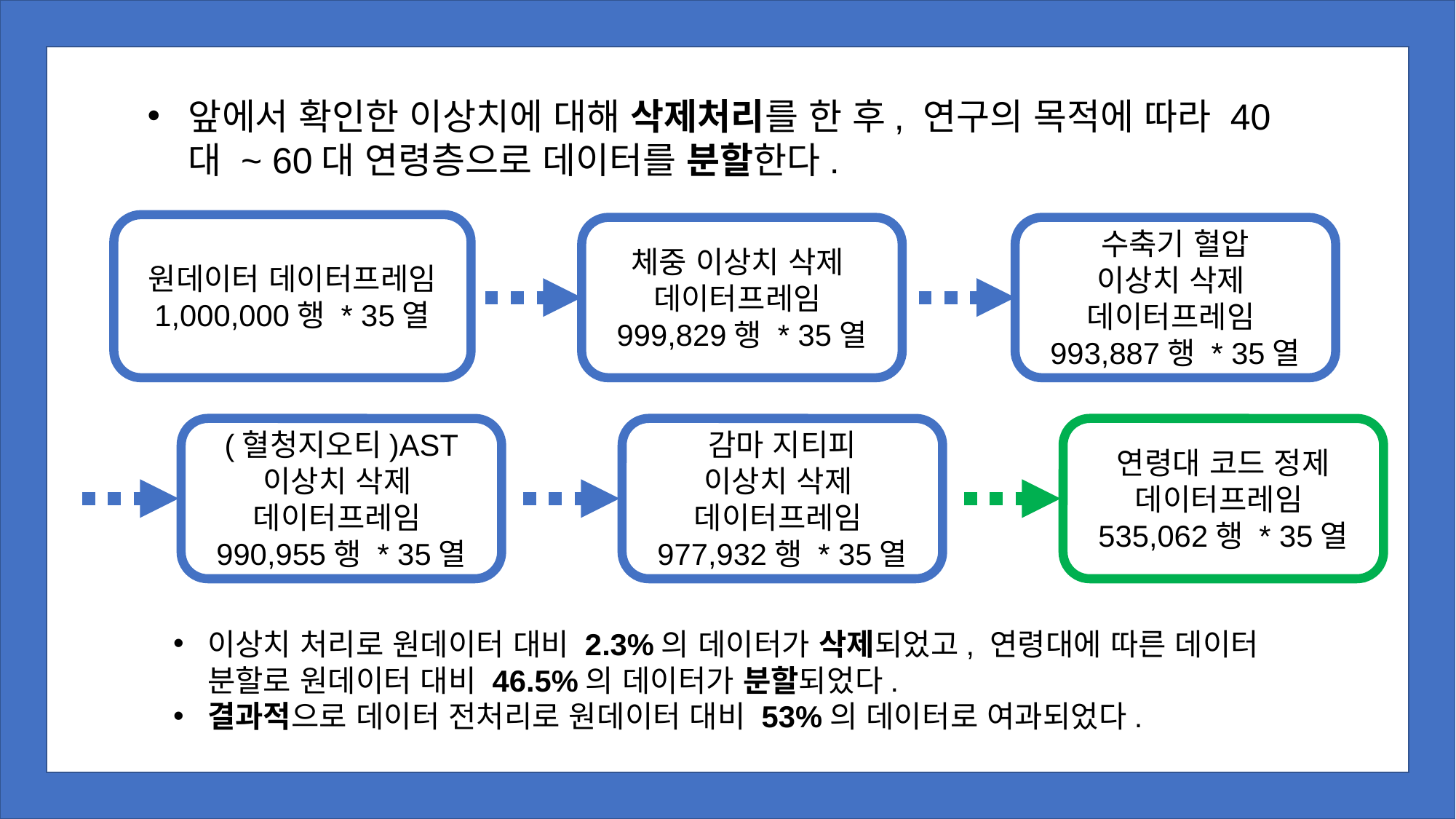

앞에서 확인한 이상치에 대해 삭제처리를 한 후, 연구의 목적에 따라 40대 ~ 60대 연령층으로 데이터를 분할한다.
원데이터 데이터프레임 1,000,000행 * 35열
체중 이상치 삭제
데이터프레임
999,829행 * 35열
수축기 혈압
이상치 삭제
데이터프레임
993,887행 * 35열
연령대 코드 정제
데이터프레임
535,062행 * 35열
(혈청지오티)AST
이상치 삭제
데이터프레임
990,955행 * 35열
감마 지티피
이상치 삭제
데이터프레임
977,932행 * 35열
이상치 처리로 원데이터 대비 2.3%의 데이터가 삭제되었고, 연령대에 따른 데이터 분할로 원데이터 대비 46.5%의 데이터가 분할되었다.
결과적으로 데이터 전처리로 원데이터 대비 53%의 데이터로 여과되었다.